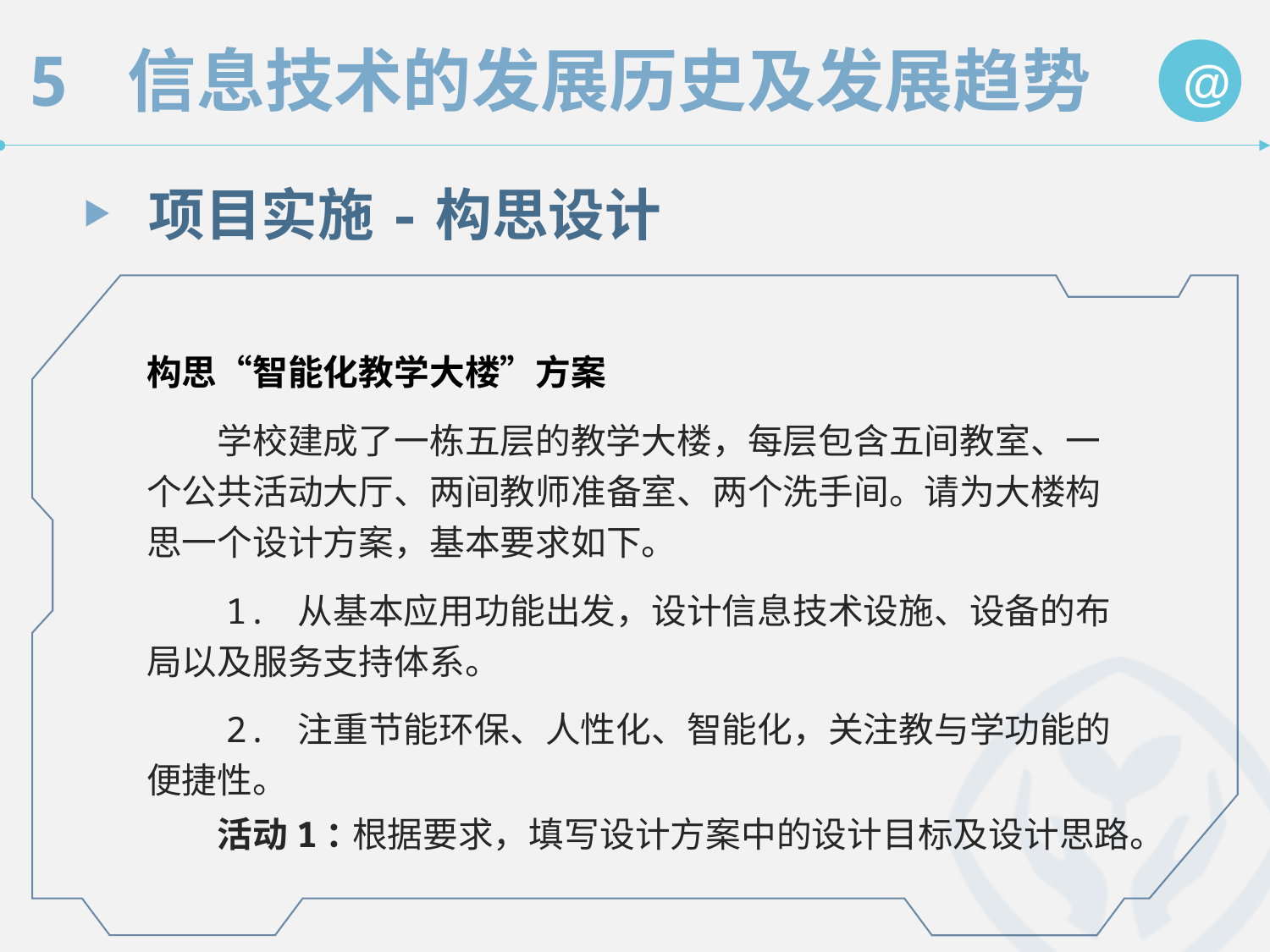

项目实施-构思设计

构思“智能化教学大楼”方案
　　学校建成了一栋五层的教学大楼，每层包含五间教室、一个公共活动大厅、两间教师准备室、两个洗手间。请为大楼构思一个设计方案，基本要求如下。
　　1. 从基本应用功能出发，设计信息技术设施、设备的布局以及服务支持体系。
　　2. 注重节能环保、人性化、智能化，关注教与学功能的便捷性。
　　活动1：
根据要求，填写设计方案中的设计目标及设计思路。